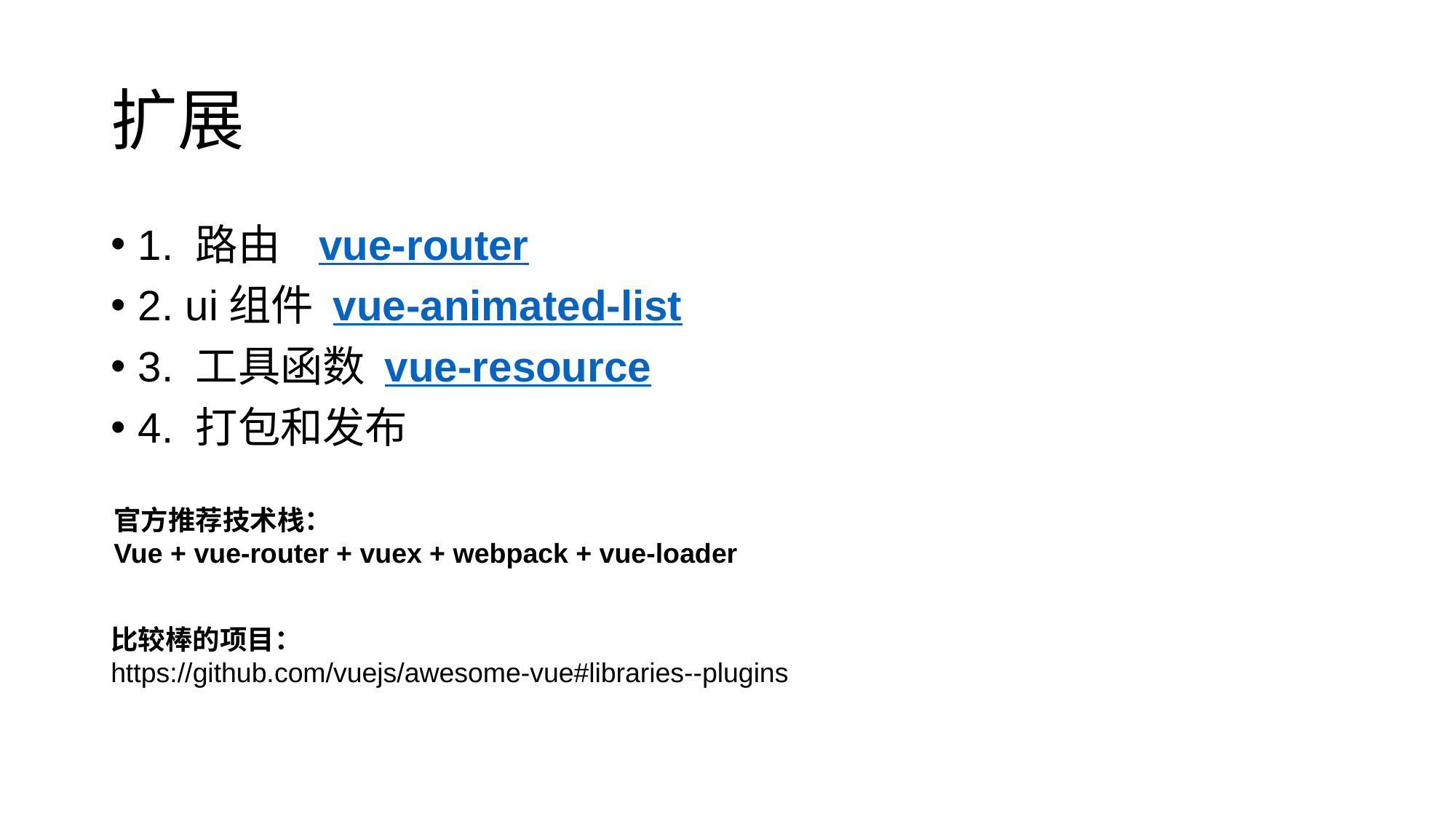

# 扩展
1. 路由   vue-router
2. ui组件 vue-animated-list
3. 工具函数 vue-resource
4. 打包和发布

官方推荐技术栈：
Vue + vue-router + vuex + webpack + vue-loader
比较棒的项目：
https://github.com/vuejs/awesome-vue#libraries--plugins